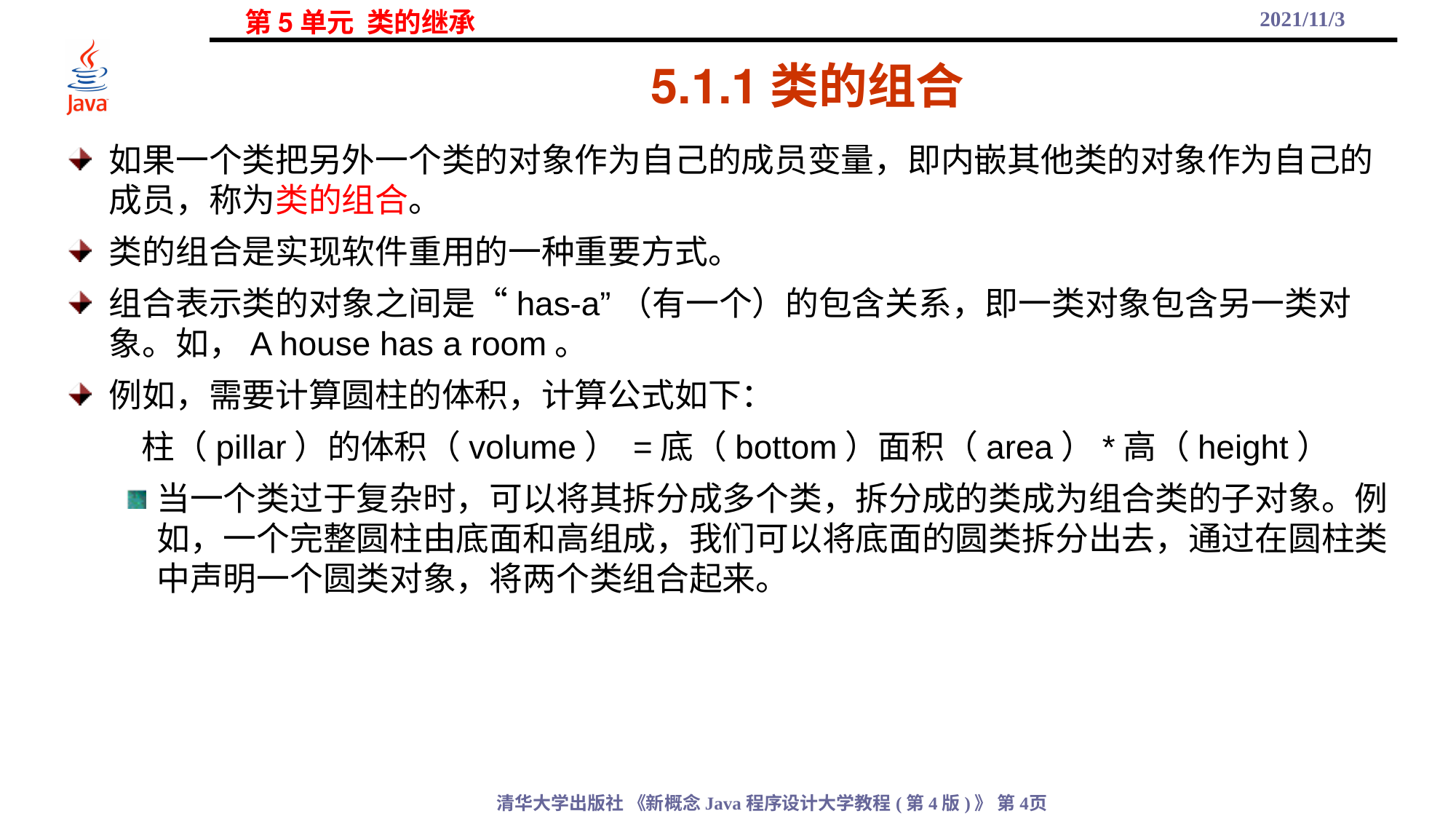

2021/11/3
# 5.1.1类的组合
如果一个类把另外一个类的对象作为自己的成员变量，即内嵌其他类的对象作为自己的成员，称为类的组合。
类的组合是实现软件重用的一种重要方式。
组合表示类的对象之间是“has-a”（有一个）的包含关系，即一类对象包含另一类对象。如，A house has a room。
例如，需要计算圆柱的体积，计算公式如下：
柱（pillar）的体积（volume） =底（bottom）面积（area）*高（height）
当一个类过于复杂时，可以将其拆分成多个类，拆分成的类成为组合类的子对象。例如，一个完整圆柱由底面和高组成，我们可以将底面的圆类拆分出去，通过在圆柱类中声明一个圆类对象，将两个类组合起来。